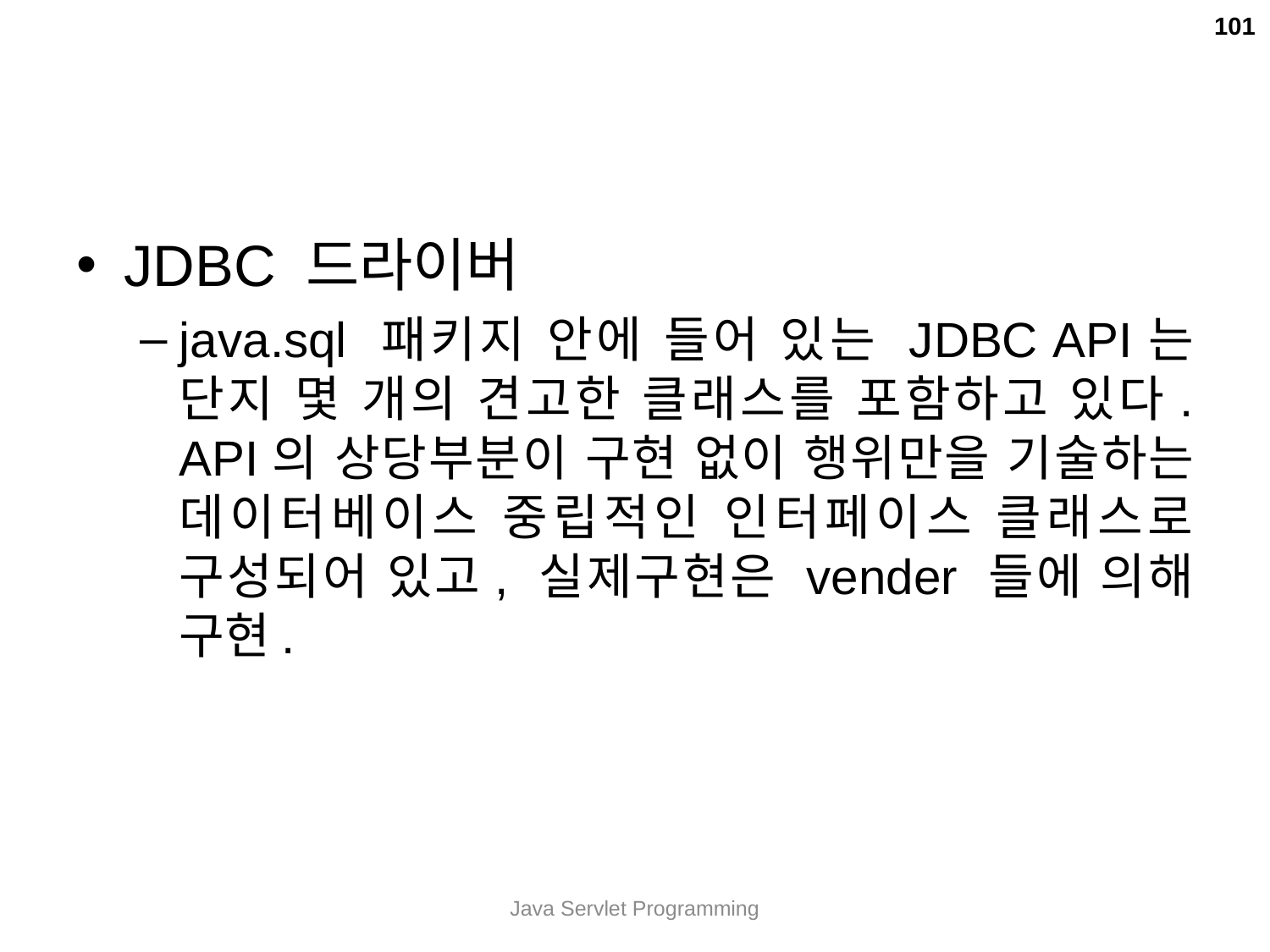

101
JDBC 드라이버
java.sql 패키지 안에 들어 있는 JDBC API는 단지 몇 개의 견고한 클래스를 포함하고 있다. API의 상당부분이 구현 없이 행위만을 기술하는 데이터베이스 중립적인 인터페이스 클래스로 구성되어 있고, 실제구현은 vender 들에 의해 구현.

Java Servlet Programming